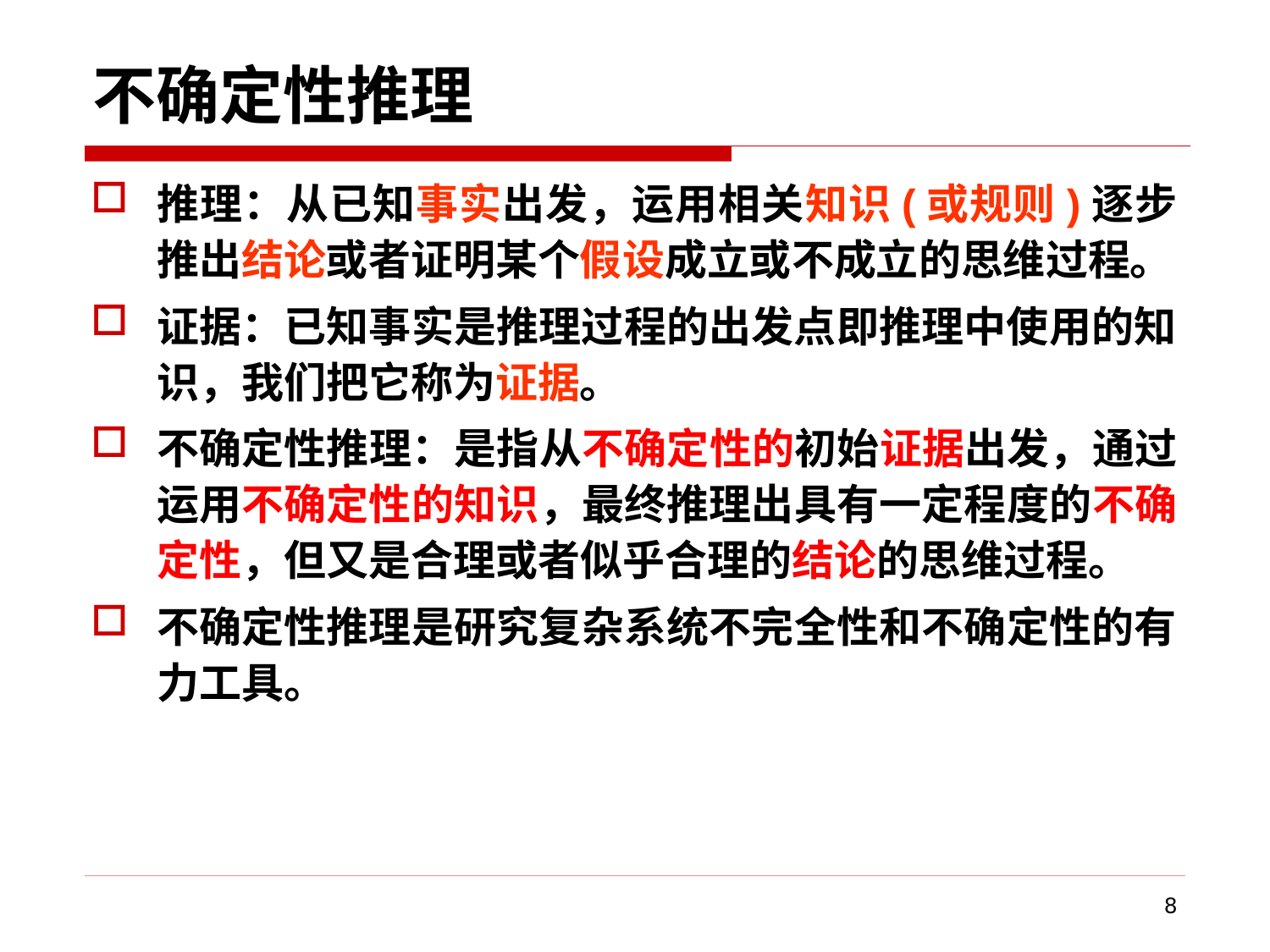

# 不确定性推理
推理：从已知事实出发，运用相关知识(或规则)逐步推出结论或者证明某个假设成立或不成立的思维过程。
证据：已知事实是推理过程的出发点即推理中使用的知识，我们把它称为证据。
不确定性推理：是指从不确定性的初始证据出发，通过运用不确定性的知识，最终推理出具有一定程度的不确定性，但又是合理或者似乎合理的结论的思维过程。
不确定性推理是研究复杂系统不完全性和不确定性的有力工具。

8